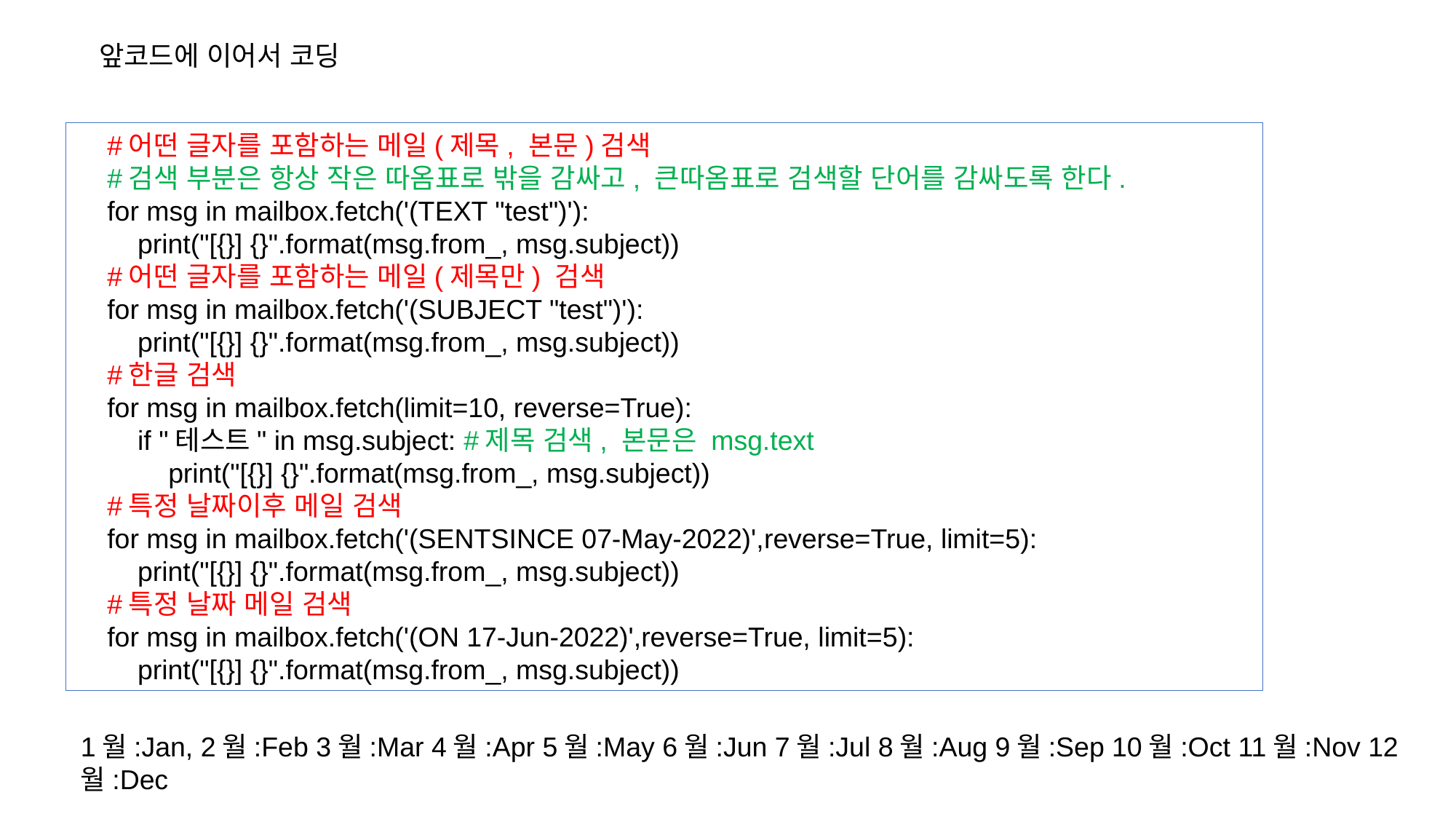

앞코드에 이어서 코딩
    #어떤 글자를 포함하는 메일(제목, 본문)검색
    #검색 부분은 항상 작은 따옴표로 밖을 감싸고, 큰따옴표로 검색할 단어를 감싸도록 한다.
    for msg in mailbox.fetch('(TEXT "test")'):
        print("[{}] {}".format(msg.from_, msg.subject))
    #어떤 글자를 포함하는 메일(제목만) 검색
    for msg in mailbox.fetch('(SUBJECT "test")'):
        print("[{}] {}".format(msg.from_, msg.subject))
    #한글 검색
    for msg in mailbox.fetch(limit=10, reverse=True):
        if "테스트" in msg.subject: #제목 검색, 본문은 msg.text
            print("[{}] {}".format(msg.from_, msg.subject))
    #특정 날짜이후 메일 검색
    for msg in mailbox.fetch('(SENTSINCE 07-May-2022)',reverse=True, limit=5):
        print("[{}] {}".format(msg.from_, msg.subject))
    #특정 날짜 메일 검색
    for msg in mailbox.fetch('(ON 17-Jun-2022)',reverse=True, limit=5):
        print("[{}] {}".format(msg.from_, msg.subject))
1월:Jan, 2월:Feb 3월:Mar 4월:Apr 5월:May 6월:Jun 7월:Jul 8월:Aug 9월:Sep 10월:Oct 11월:Nov 12월:Dec